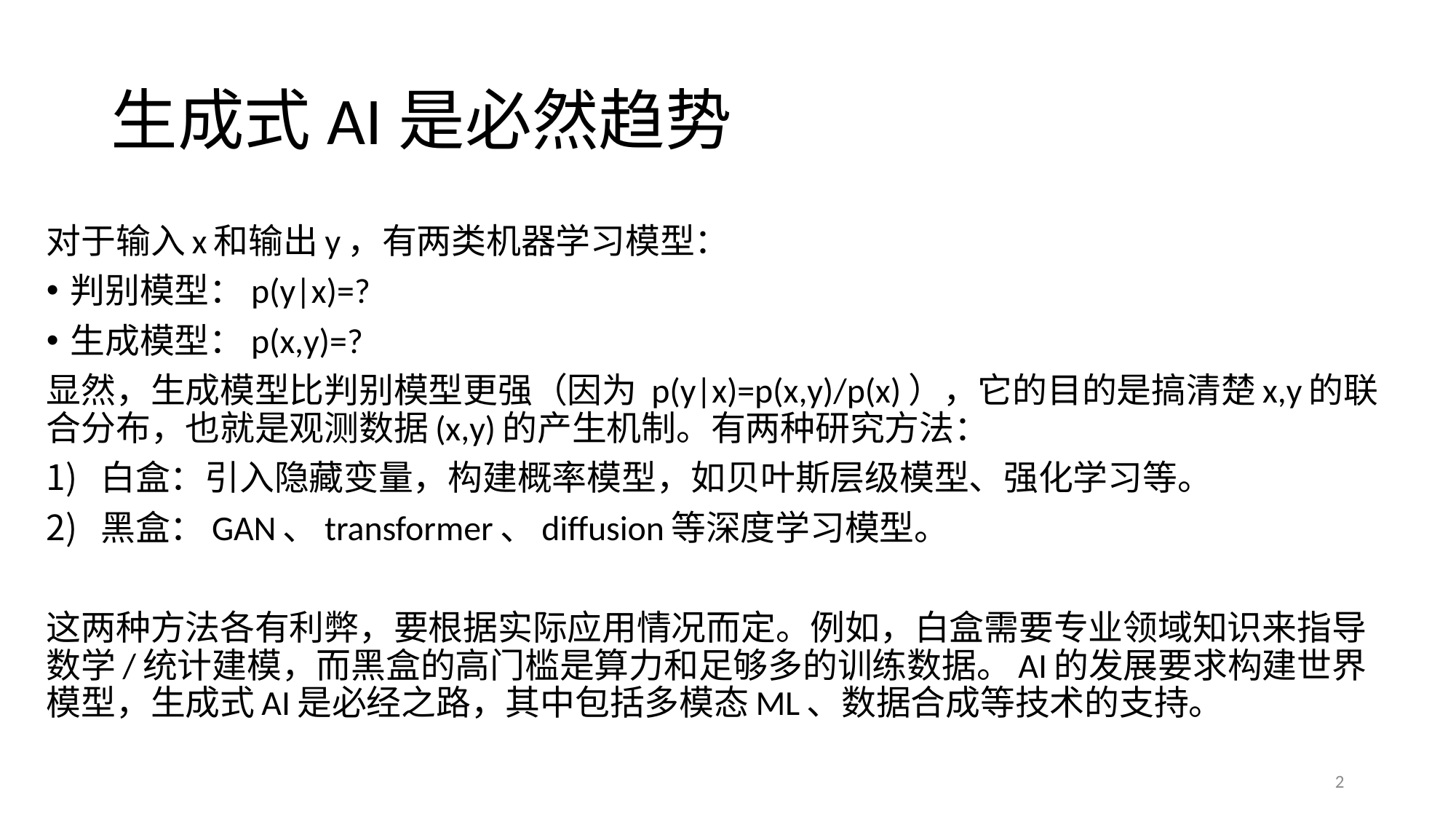

# 生成式AI是必然趋势
对于输入x和输出y，有两类机器学习模型：
判别模型：p(y|x)=?
生成模型：p(x,y)=?
显然，生成模型比判别模型更强（因为 p(y|x)=p(x,y)/p(x)），它的目的是搞清楚x,y的联合分布，也就是观测数据(x,y)的产生机制。有两种研究方法：
白盒：引入隐藏变量，构建概率模型，如贝叶斯层级模型、强化学习等。
黑盒：GAN、transformer、diffusion等深度学习模型。

这两种方法各有利弊，要根据实际应用情况而定。例如，白盒需要专业领域知识来指导数学/统计建模，而黑盒的高门槛是算力和足够多的训练数据。AI的发展要求构建世界模型，生成式AI是必经之路，其中包括多模态ML、数据合成等技术的支持。
2